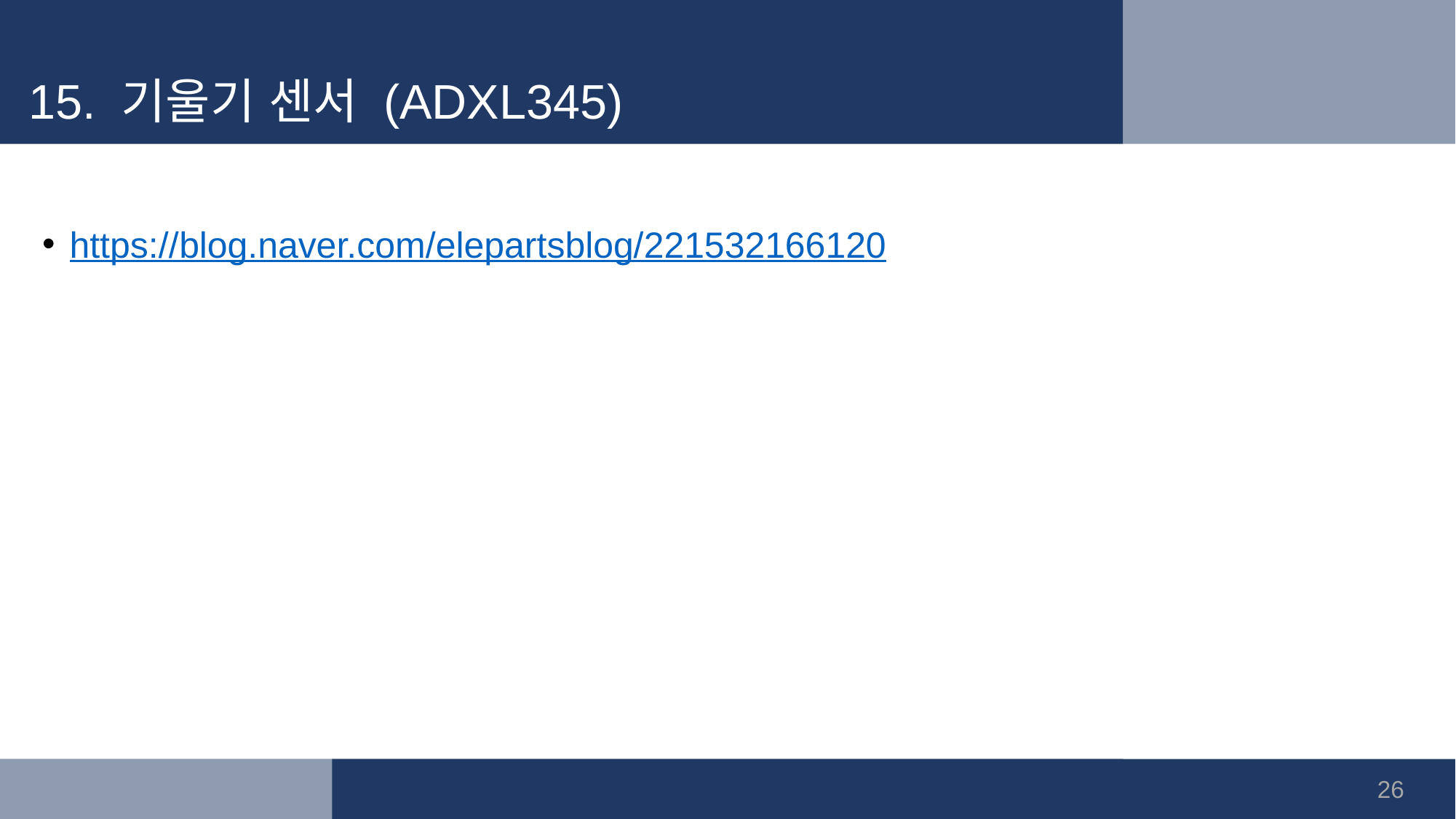

# 15. 기울기 센서 (ADXL345)
https://blog.naver.com/elepartsblog/221532166120

26